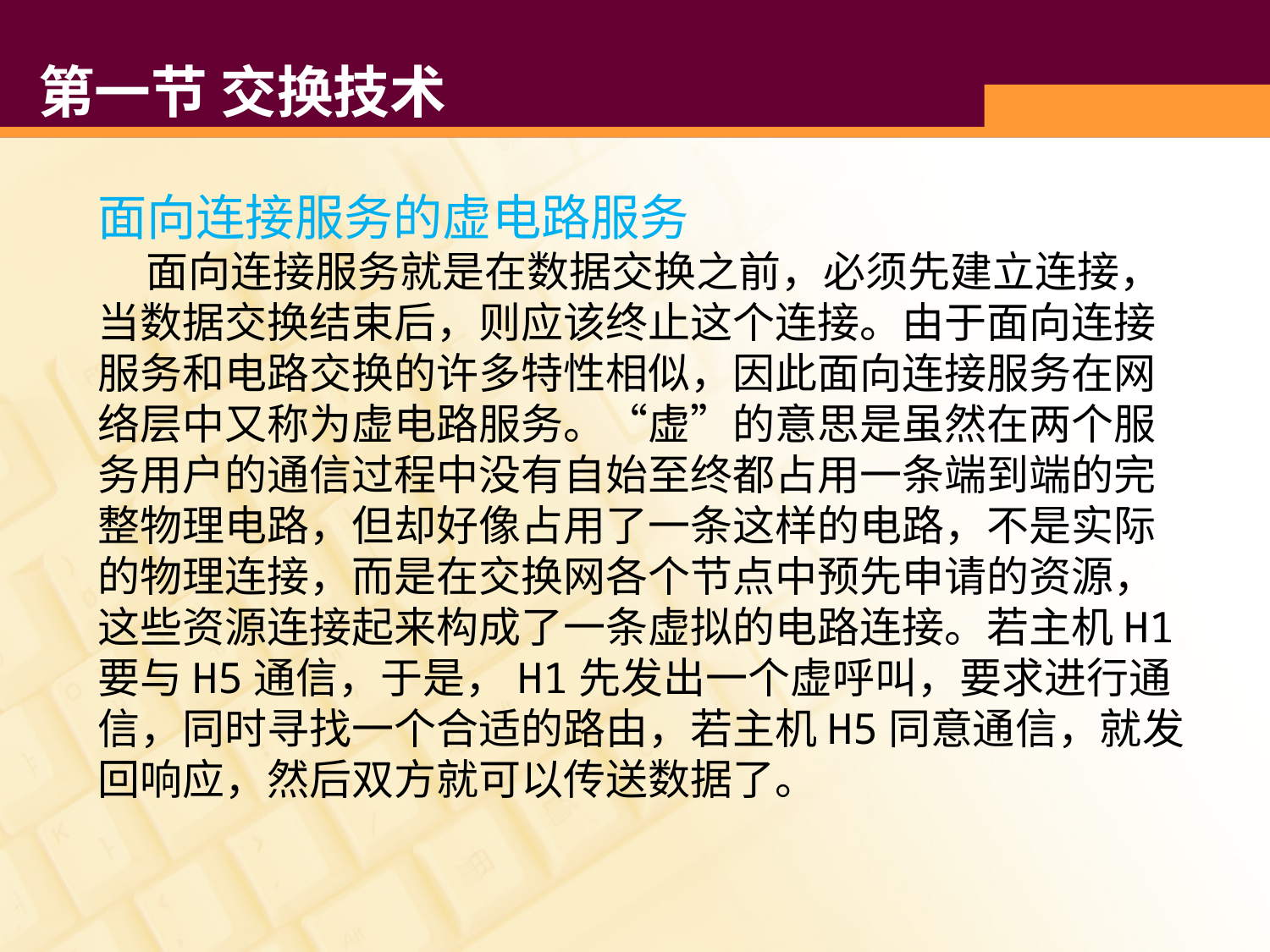

# 第一节 交换技术
面向连接服务的虚电路服务
    面向连接服务就是在数据交换之前，必须先建立连接，当数据交换结束后，则应该终止这个连接。由于面向连接服务和电路交换的许多特性相似，因此面向连接服务在网络层中又称为虚电路服务。“虚”的意思是虽然在两个服务用户的通信过程中没有自始至终都占用一条端到端的完整物理电路，但却好像占用了一条这样的电路，不是实际的物理连接，而是在交换网各个节点中预先申请的资源，这些资源连接起来构成了一条虚拟的电路连接。若主机H1要与H5通信，于是，H1先发出一个虚呼叫，要求进行通信，同时寻找一个合适的路由，若主机H5同意通信，就发回响应，然后双方就可以传送数据了。